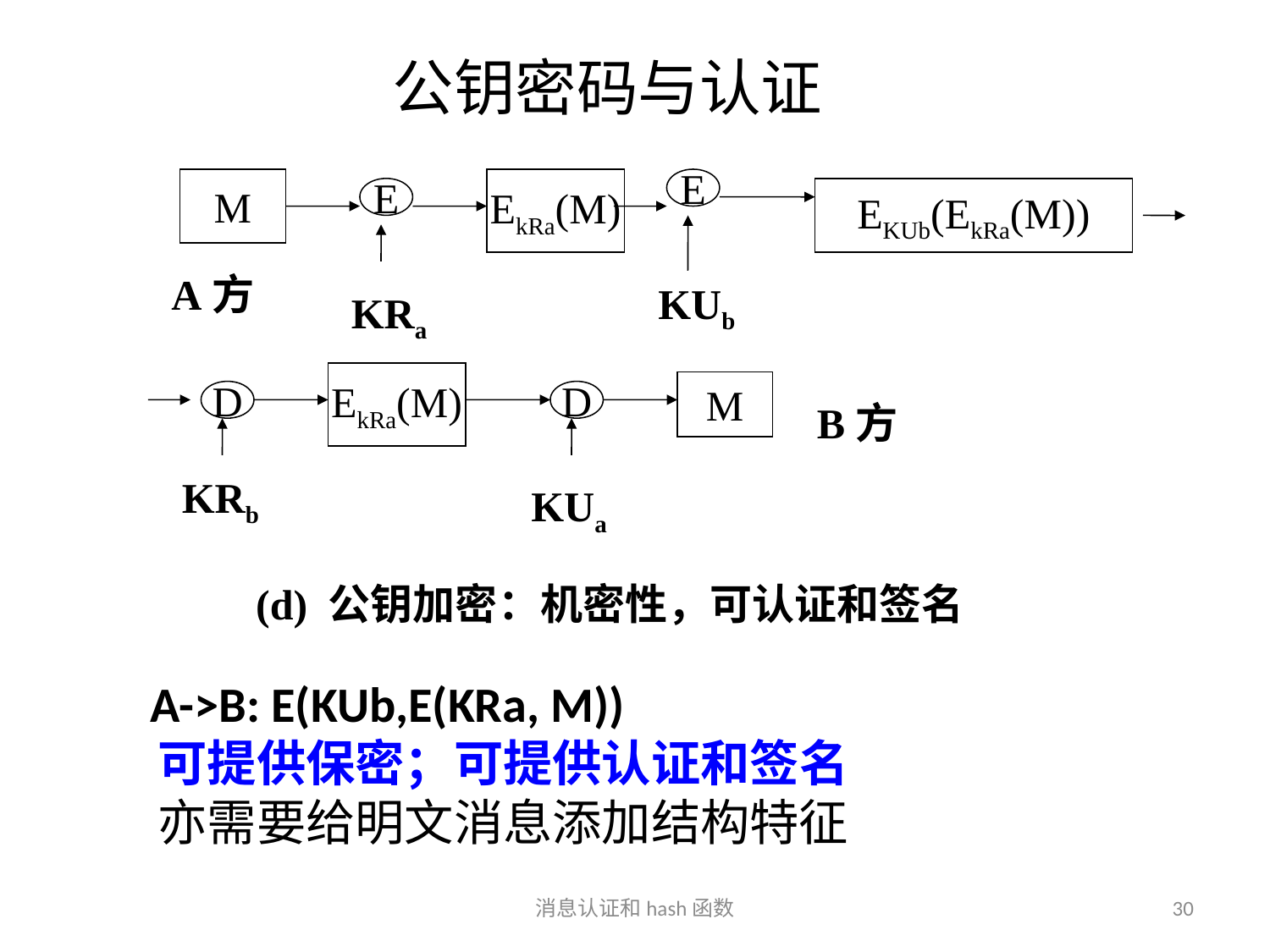

# 公钥密码与认证
M
EkRa(M)
E
E
EKUb(EkRa(M))

A方
KUb
KRa
EkRa(M)
M
D
D
B方

KRb
KUa
(d) 公钥加密：机密性，可认证和签名
A->B: E(KUb,E(KRa, M))
可提供保密；可提供认证和签名
亦需要给明文消息添加结构特征

30
消息认证和hash函数